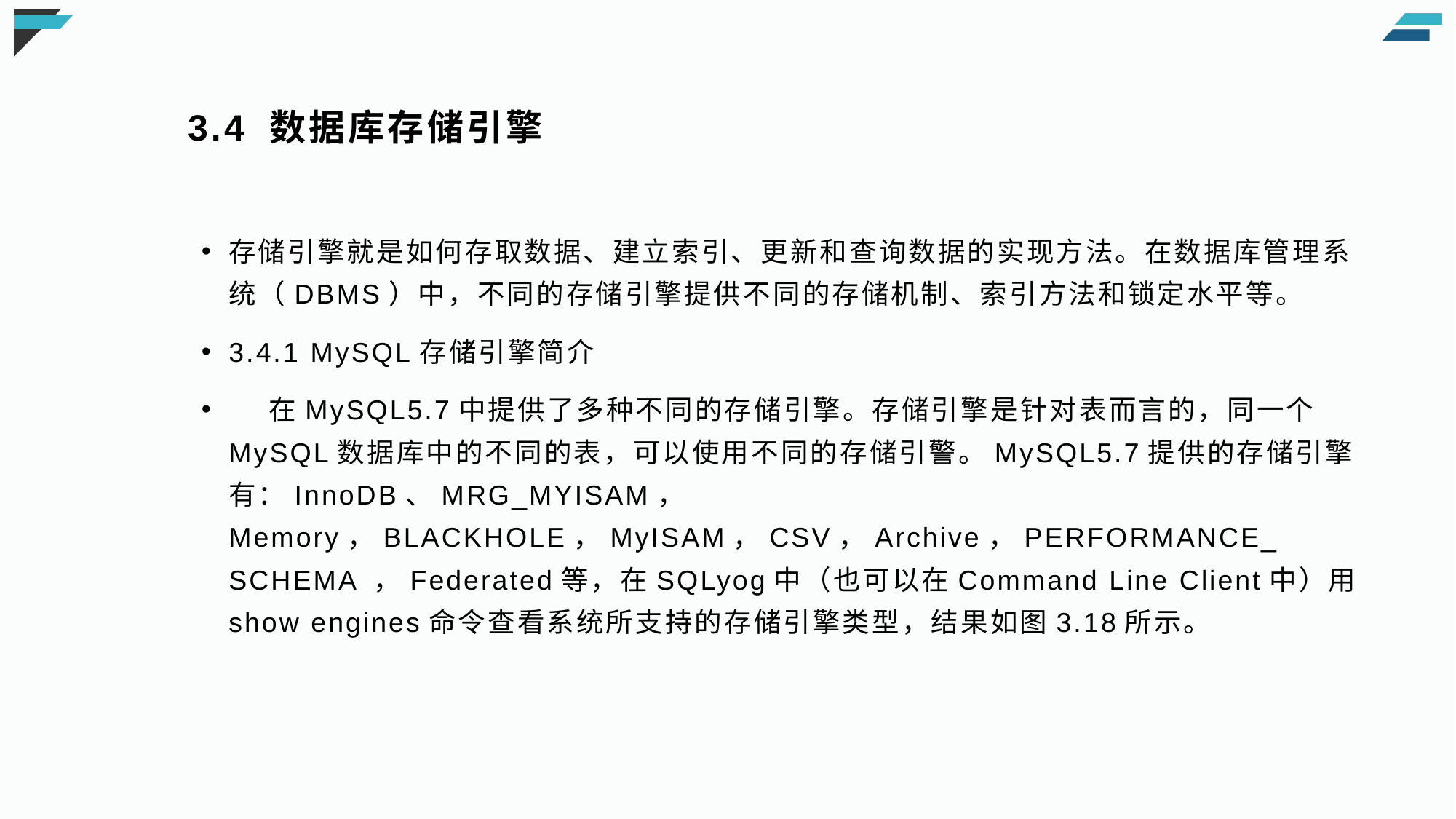

# 3.4 数据库存储引擎
存储引擎就是如何存取数据、建立索引、更新和查询数据的实现方法。在数据库管理系统（DBMS）中，不同的存储引擎提供不同的存储机制、索引方法和锁定水平等。
3.4.1 MySQL存储引擎简介
    在MySQL5.7中提供了多种不同的存储引擎。存储引擎是针对表而言的，同一个MySQL数据库中的不同的表，可以使用不同的存储引警。MySQL5.7提供的存储引擎有：InnoDB、MRG_MYISAM， Memory，BLACKHOLE，MyISAM，CSV，Archive，PERFORMANCE_ SCHEMA ，Federated等，在SQLyog中（也可以在Command Line Client中）用show engines命令查看系统所支持的存储引擎类型，结果如图3.18所示。